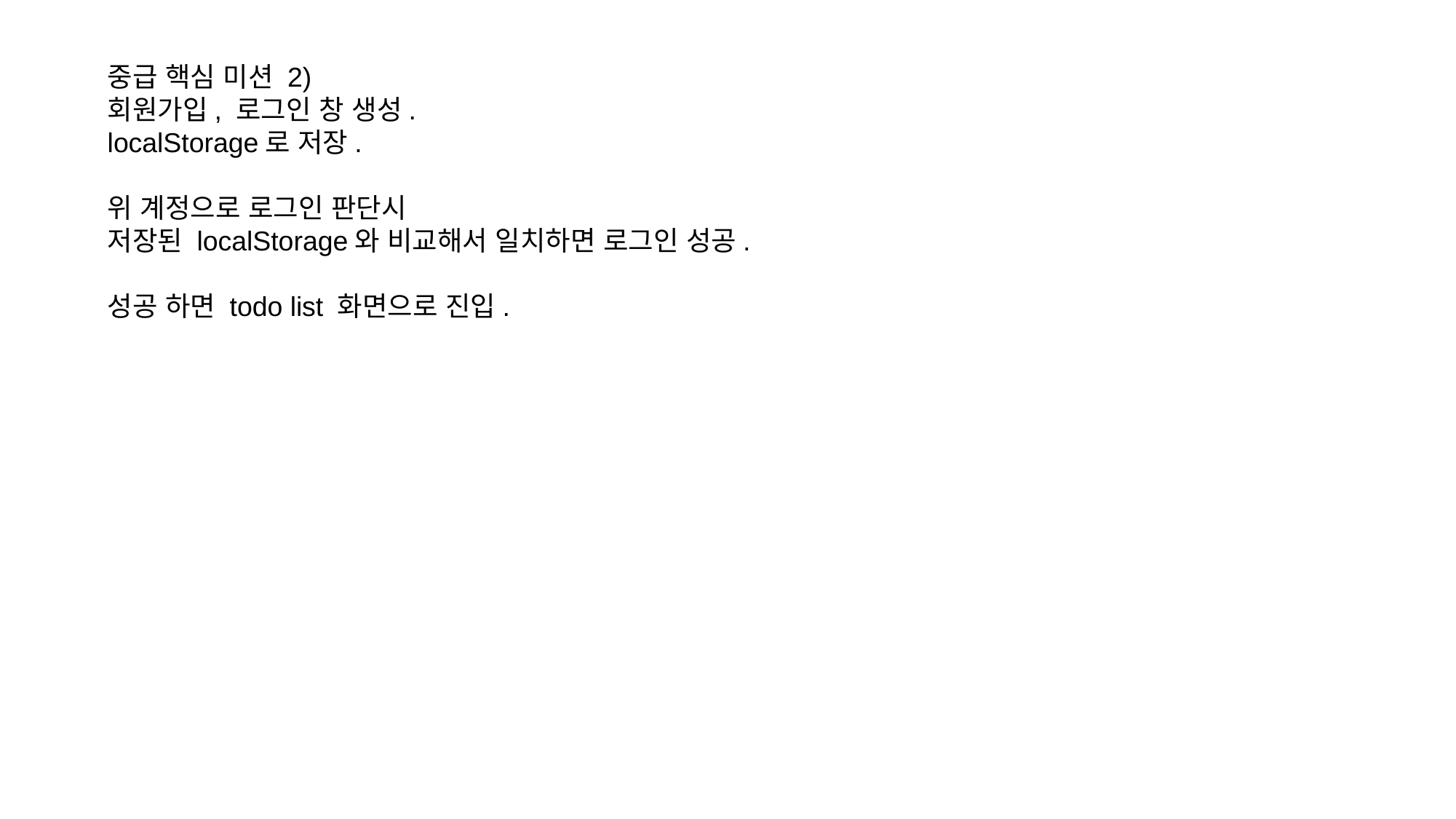

중급 핵심 미션 2)
회원가입, 로그인 창 생성.
localStorage로 저장.

위 계정으로 로그인 판단시
저장된 localStorage와 비교해서 일치하면 로그인 성공.

성공 하면 todo list 화면으로 진입.